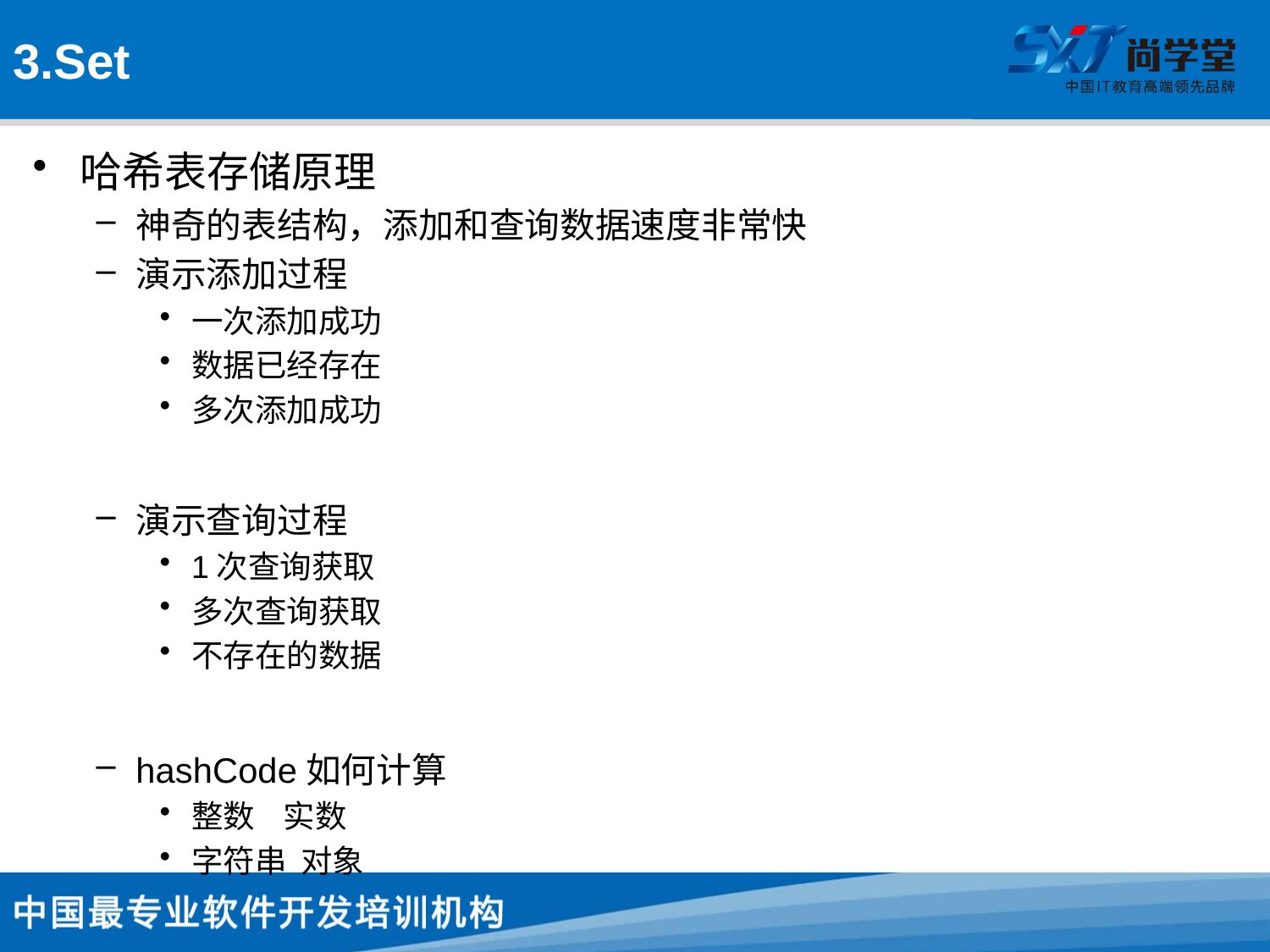

# 3.Set
哈希表存储原理
神奇的表结构，添加和查询数据速度非常快
演示添加过程
一次添加成功
数据已经存在
多次添加成功

演示查询过程
1次查询获取
多次查询获取
不存在的数据

hashCode如何计算
整数    实数
字符串  对象